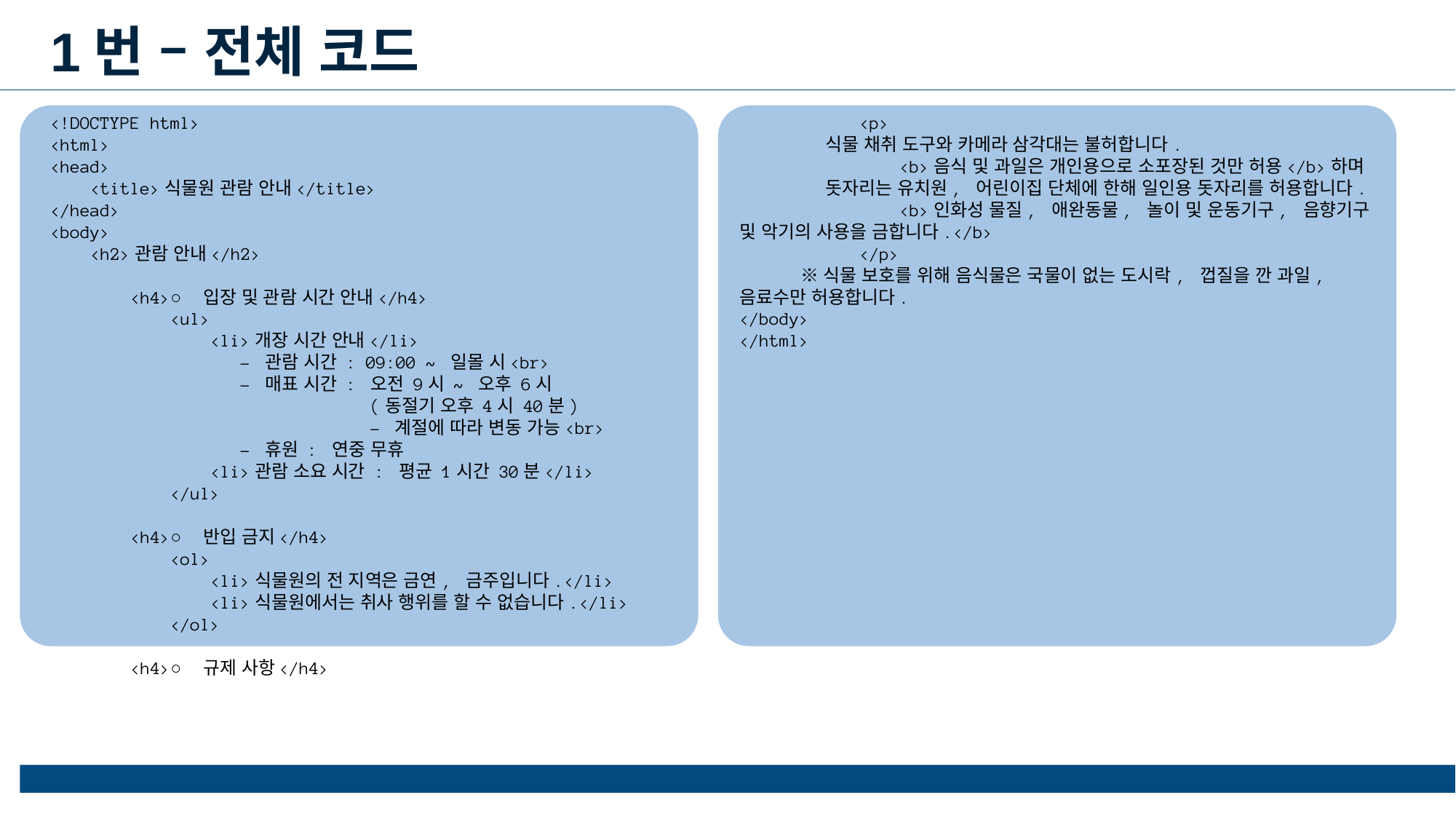

1번 – 전체 코드

<!DOCTYPE html>
<html>
<head>
    <title>식물원 관람 안내</title>
</head>
<body>
    <h2>관람 안내</h2>

        <h4>○ 입장 및 관람 시간 안내</h4>
            <ul>
                <li>개장 시간 안내</li>
                   - 관람 시간 : 09:00 ~ 일몰 시<br>
                   - 매표 시간 : 오전 9시 ~ 오후 6시
                                (동절기 오후 4시 40분)
                                - 계절에 따라 변동 가능<br>
                   - 휴원 : 연중 무휴
                <li>관람 소요 시간 : 평균 1시간 30분</li>
            </ul>
        <h4>○ 반입 금지</h4>
            <ol>
                <li>식물원의 전 지역은 금연, 금주입니다.</li>
                <li>식물원에서는 취사 행위를 할 수 없습니다.</li>
            </ol>
        <h4>○ 규제 사항</h4>
            <p>
                식물 채취 도구와 카메라 삼각대는 불허합니다.
                <b>음식 및 과일은 개인용으로 소포장된 것만 허용</b>하며
                돗자리는 유치원, 어린이집 단체에 한해 일인용 돗자리를 허용합니다.
                <b>인화성 물질, 애완동물, 놀이 및 운동기구, 음향기구 및 악기의 사용을 금합니다.</b>
            </p>
            ※식물 보호를 위해 음식물은 국물이 없는 도시락, 껍질을 깐 과일, 음료수만 허용합니다.
</body>
</html>